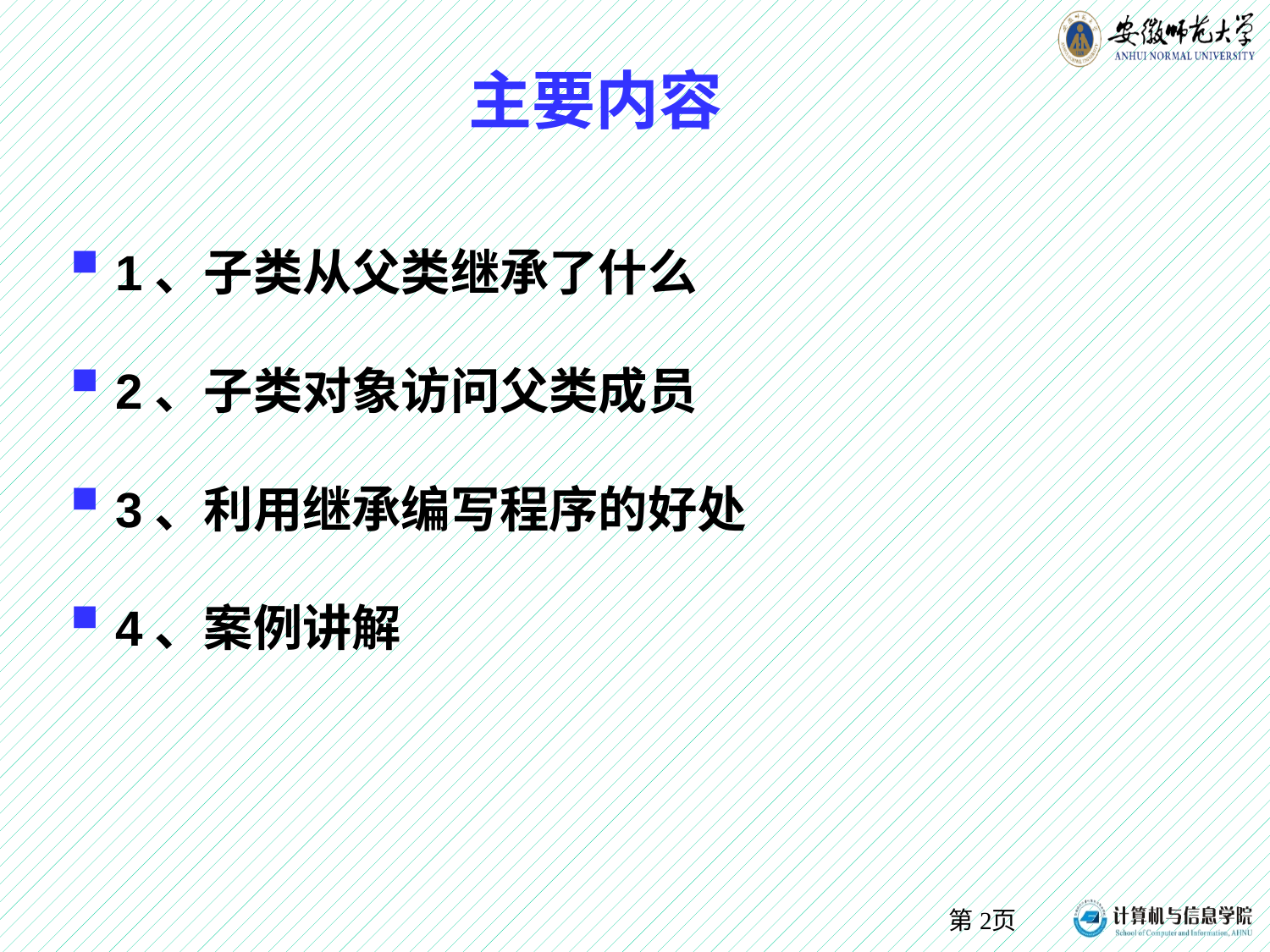

# 主要内容
1、子类从父类继承了什么
2、子类对象访问父类成员
3、利用继承编写程序的好处
4、案例讲解
第2页